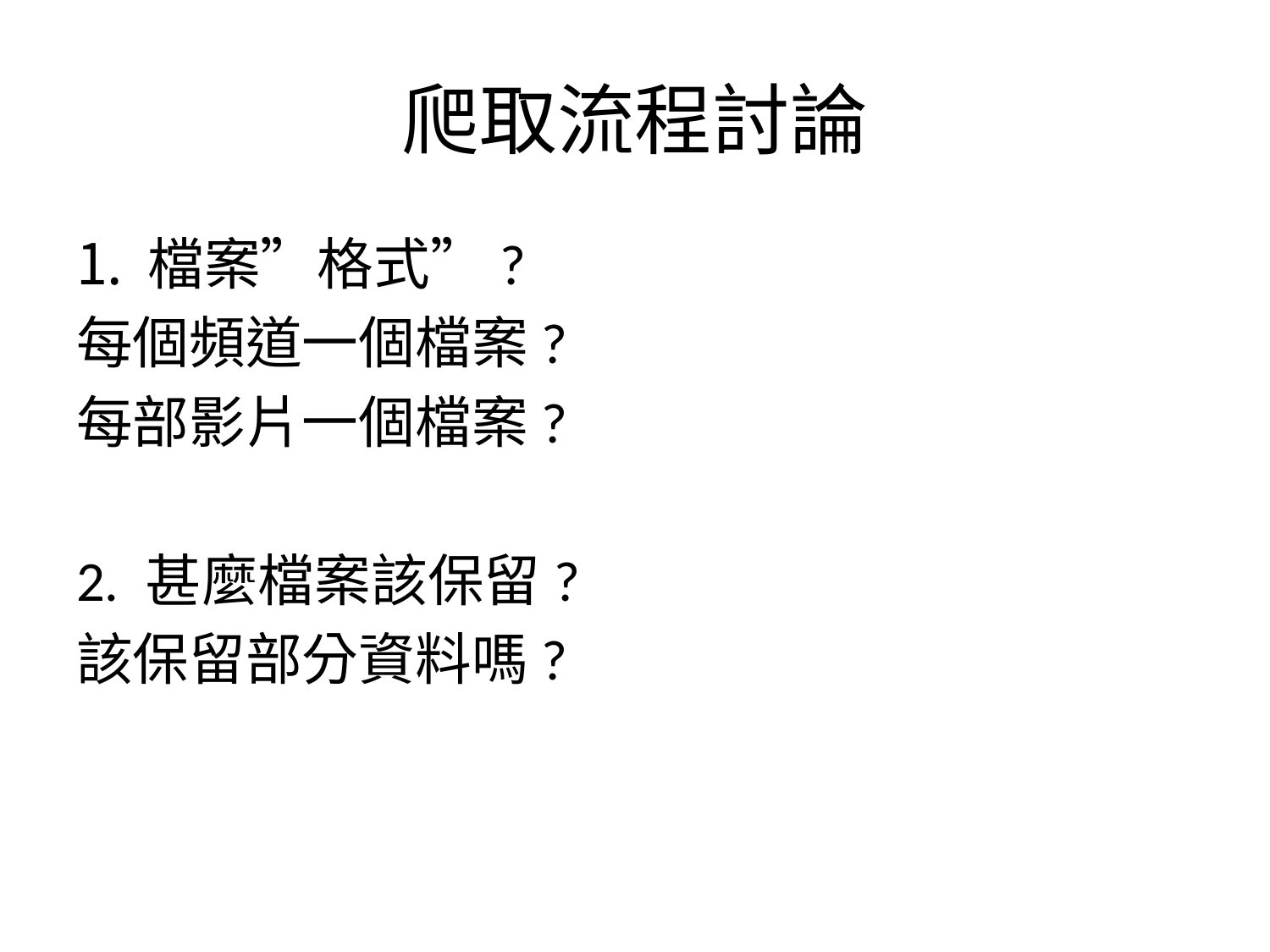

# 爬取流程討論
檔案”格式”?
每個頻道一個檔案?
每部影片一個檔案?

2. 甚麼檔案該保留?
該保留部分資料嗎?